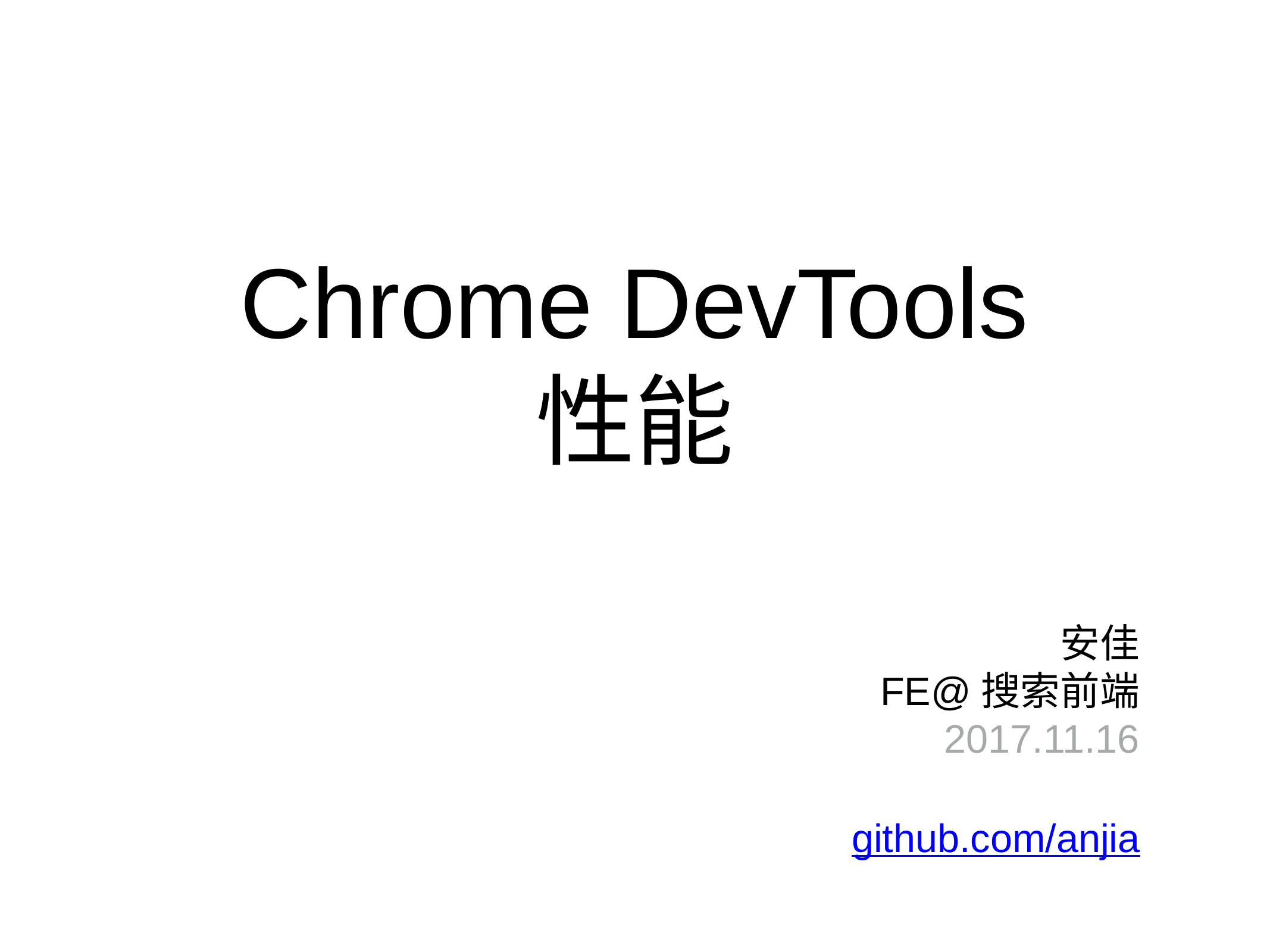

# Chrome DevTools
性能
安佳
FE@搜索前端
2017.11.16
github.com/anjia